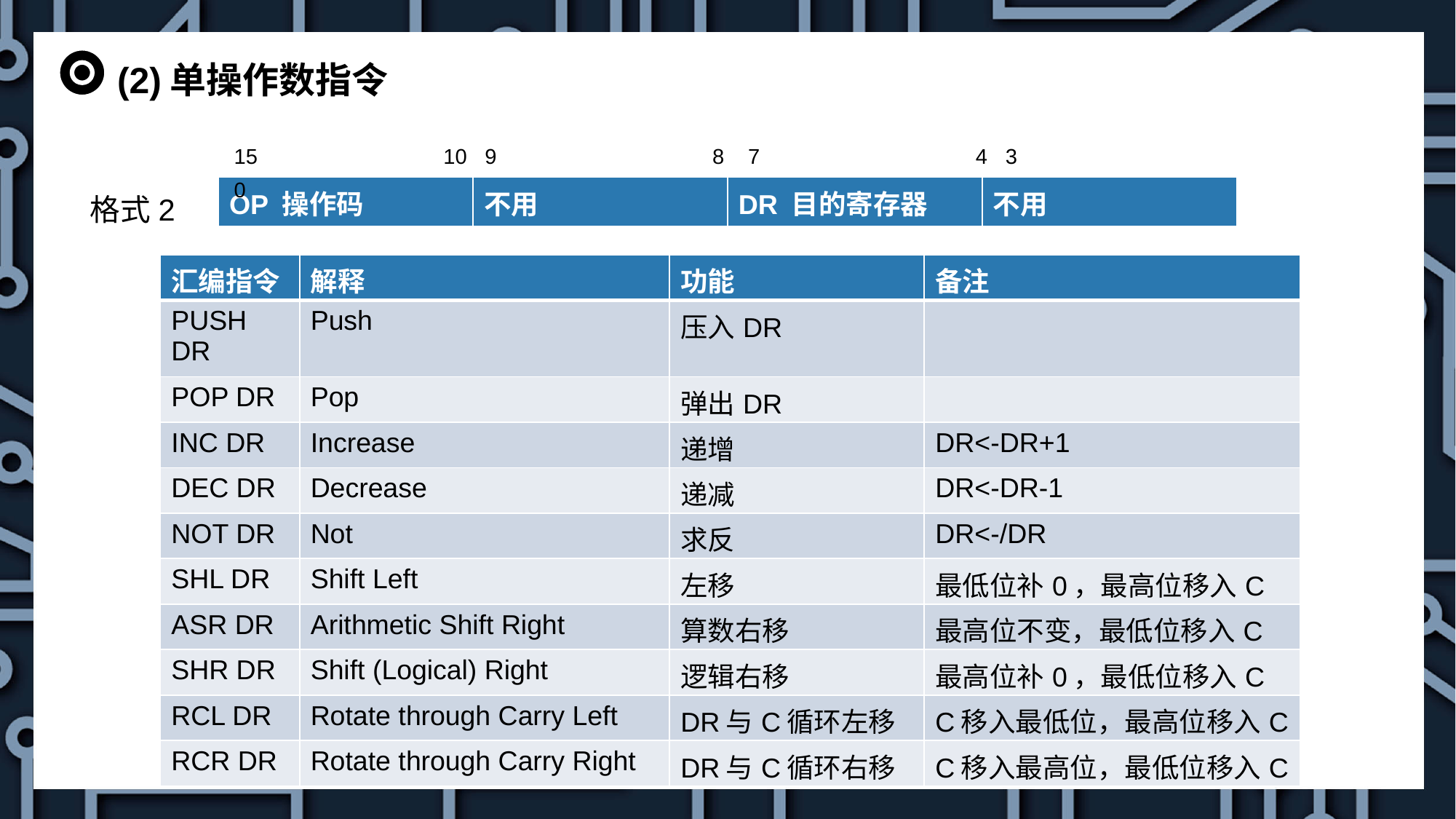

(2)单操作数指令

15                               10   9                                    8    7                                    4   3                                    0
格式2
| OP 操作码 | 不用 | DR 目的寄存器 | 不用 |
| --- | --- | --- | --- |
| 汇编指令 | 解释 | 功能 | 备注 |
| --- | --- | --- | --- |
| PUSH DR | Push | 压入DR |  |
| POP DR | Pop | 弹出DR |  |
| INC DR | Increase | 递增 | DR<-DR+1 |
| DEC DR | Decrease | 递减 | DR<-DR-1 |
| NOT DR | Not | 求反 | DR<-/DR |
| SHL DR | Shift Left | 左移 | 最低位补0，最高位移入C |
| ASR DR | Arithmetic Shift Right | 算数右移 | 最高位不变，最低位移入C |
| SHR DR | Shift (Logical) Right | 逻辑右移 | 最高位补0，最低位移入C |
| RCL DR | Rotate through Carry Left | DR与C循环左移 | C移入最低位，最高位移入C |
| RCR DR | Rotate through Carry Right | DR与C循环右移 | C移入最高位，最低位移入C |